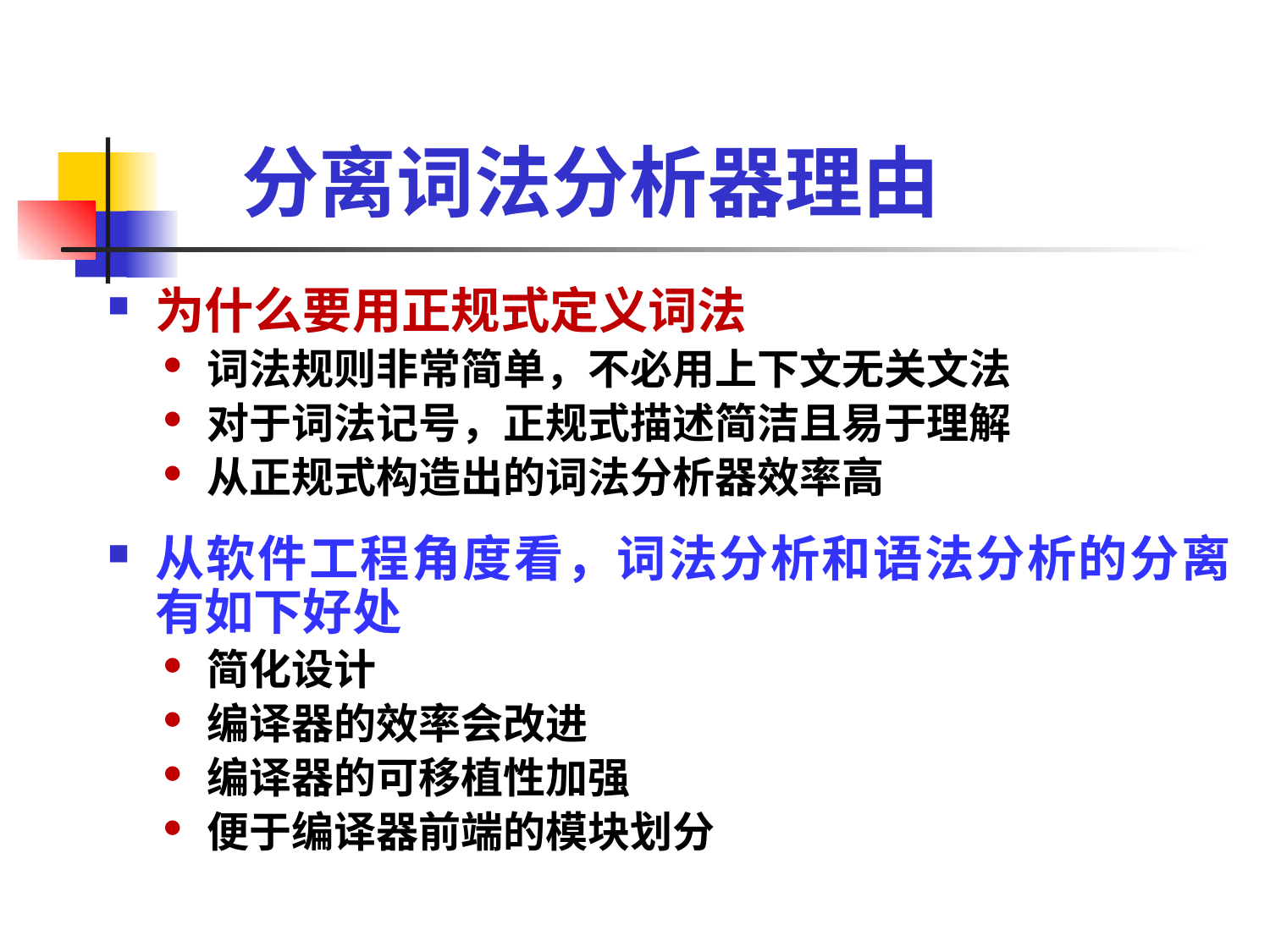

# 分离词法分析器理由
为什么要用正规式定义词法
词法规则非常简单，不必用上下文无关文法
对于词法记号，正规式描述简洁且易于理解
从正规式构造出的词法分析器效率高
从软件工程角度看，词法分析和语法分析的分离有如下好处
简化设计
编译器的效率会改进
编译器的可移植性加强
便于编译器前端的模块划分